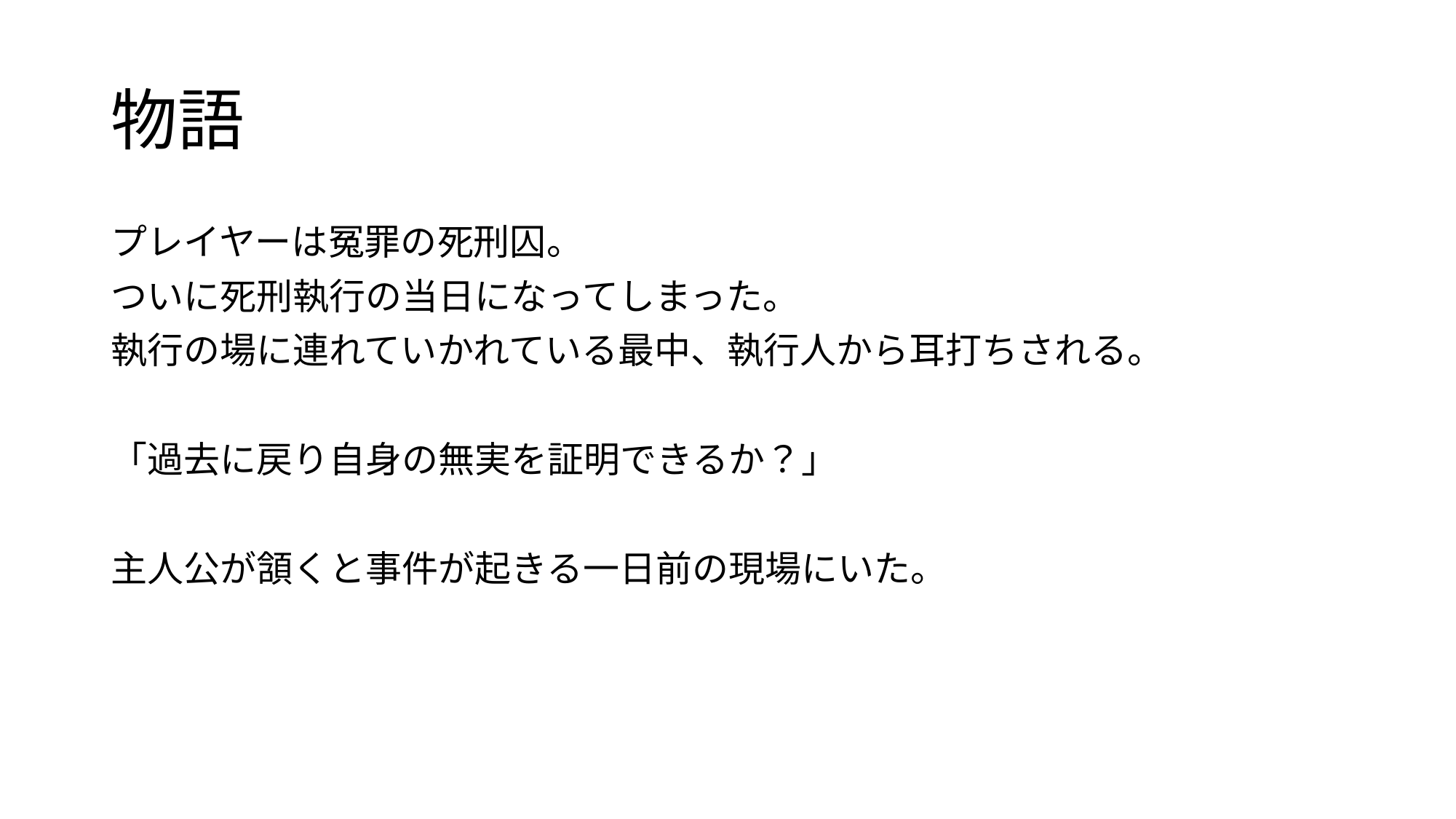

# 物語
プレイヤーは冤罪の死刑囚。
ついに死刑執行の当日になってしまった。
執行の場に連れていかれている最中、執行人から耳打ちされる。

「過去に戻り自身の無実を証明できるか？」

主人公が頷くと事件が起きる一日前の現場にいた。